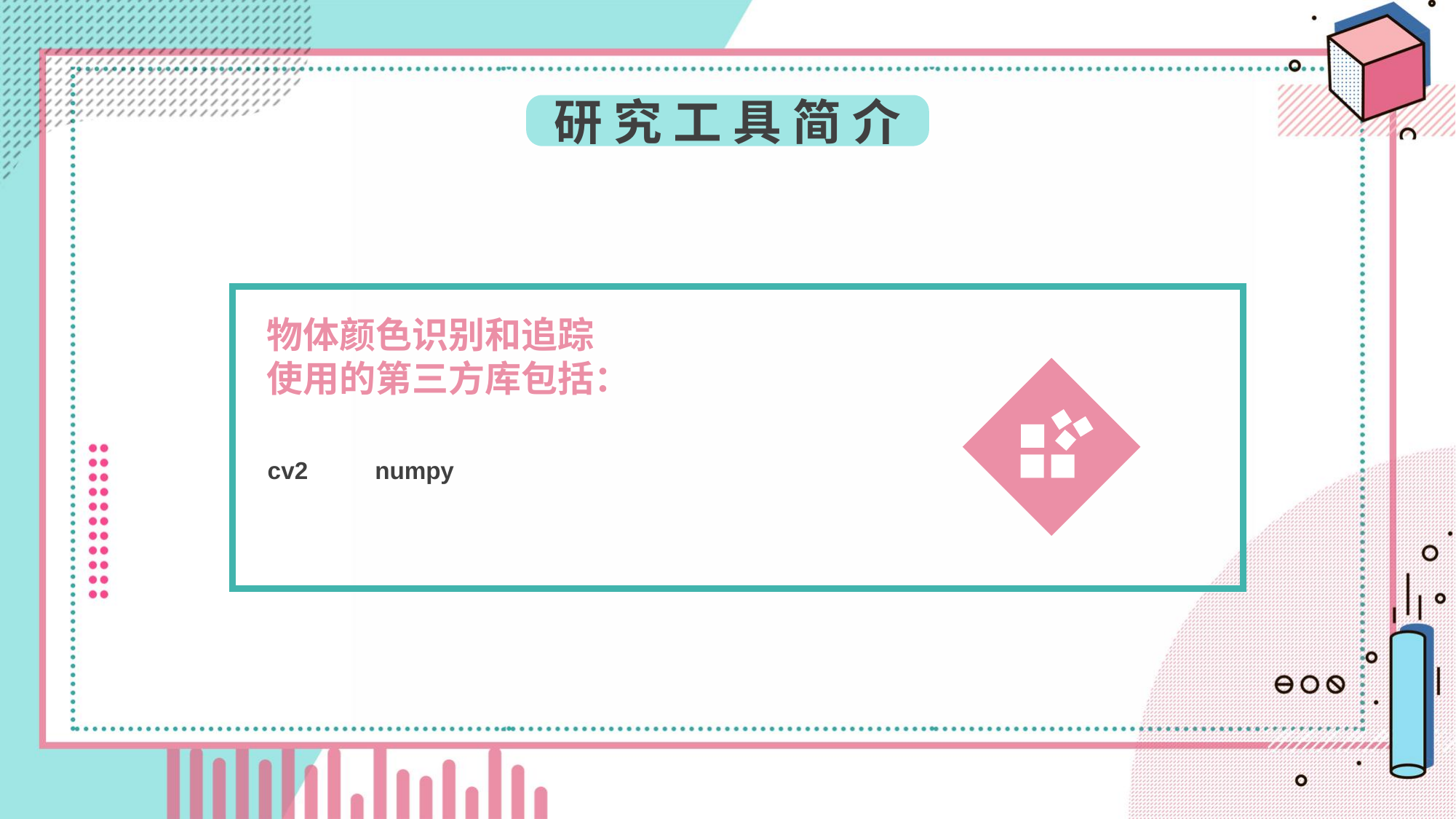

研 究 工 具 简 介

物体颜色识别和追踪
使用的第三方库包括：

cv2          numpy